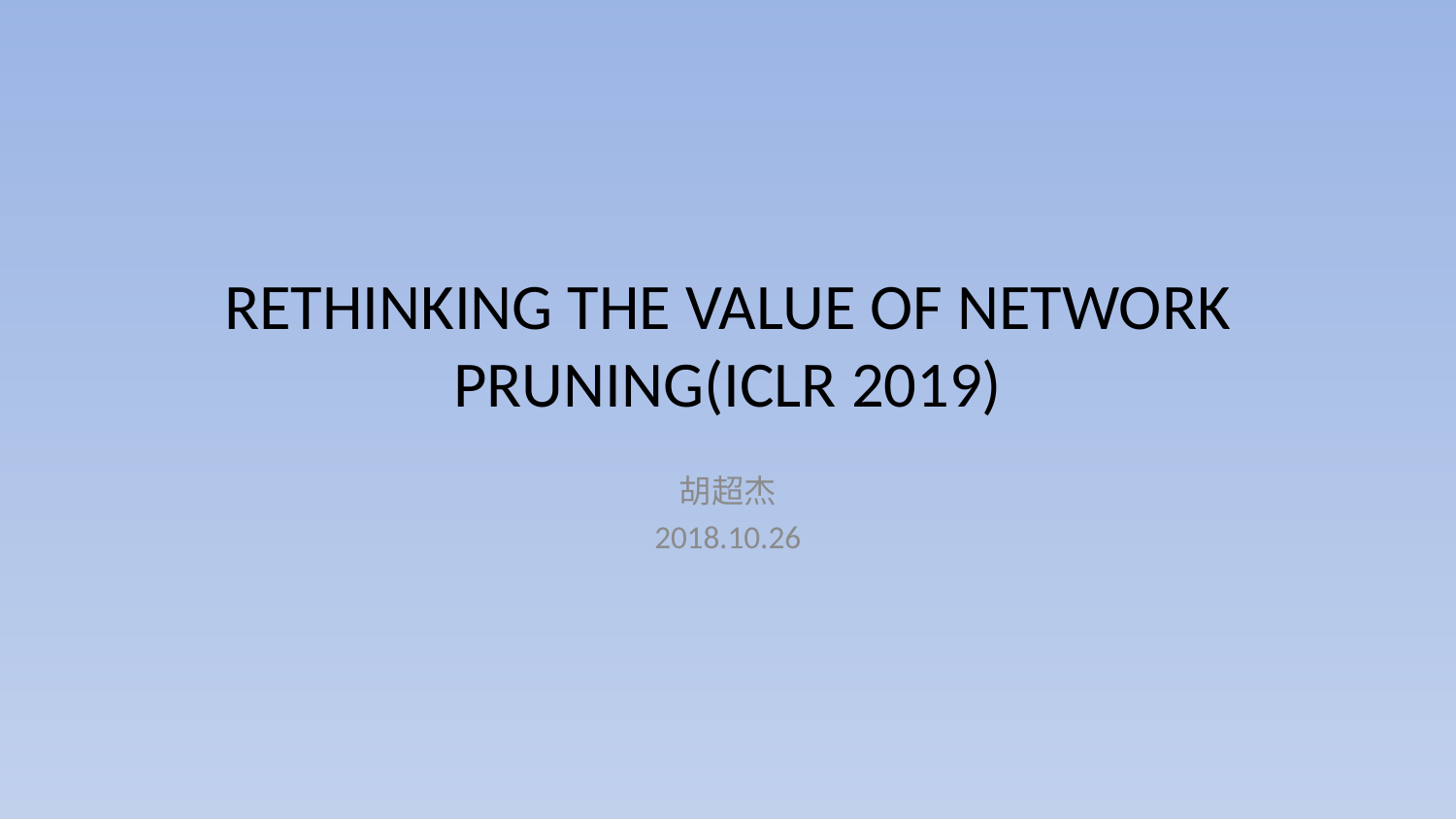

# RETHINKING THE VALUE OF NETWORK PRUNING(ICLR 2019)
胡超杰
2018.10.26